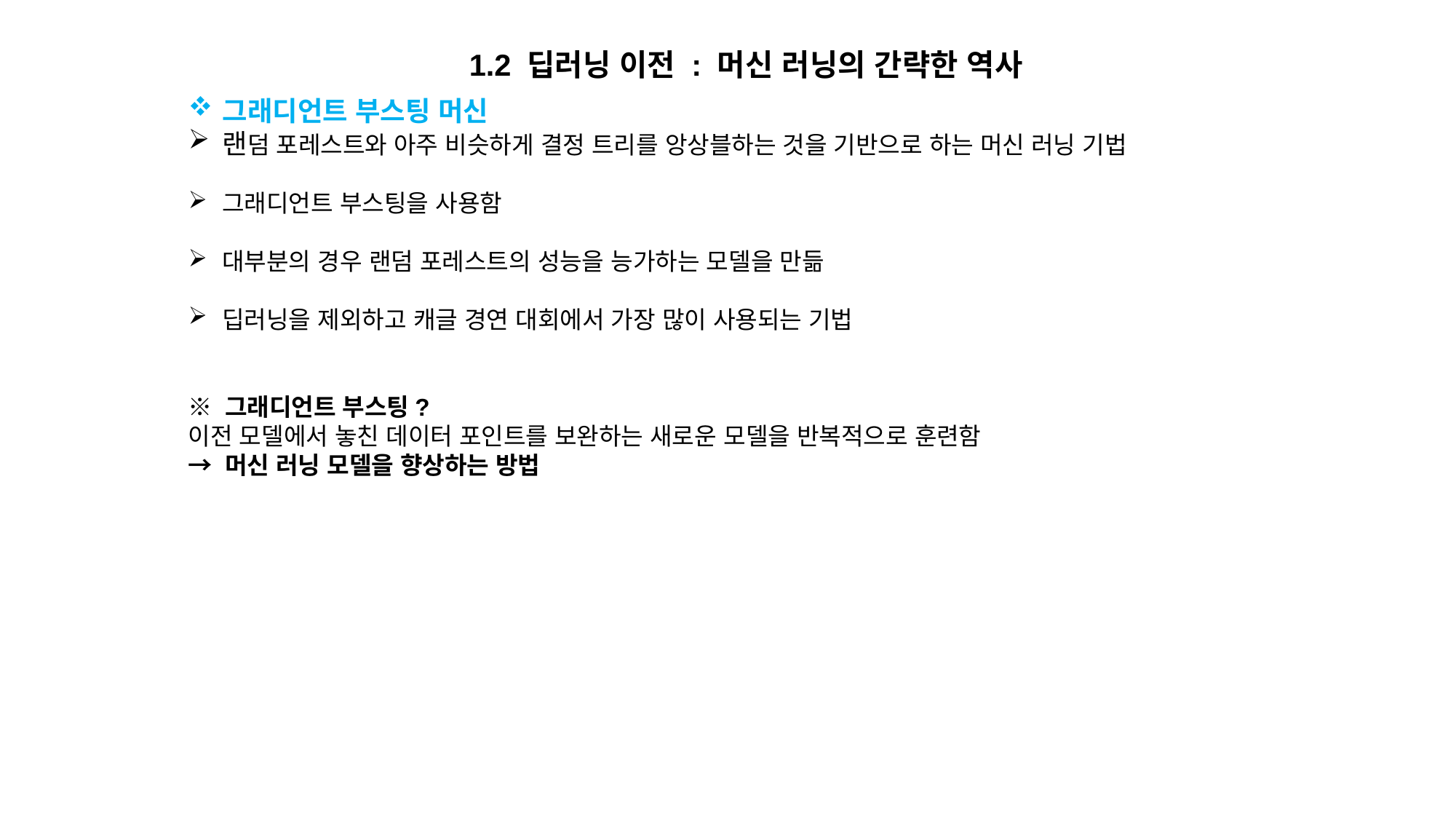

1.2 딥러닝 이전 : 머신 러닝의 간략한 역사
그래디언트 부스팅 머신
랜덤 포레스트와 아주 비슷하게 결정 트리를 앙상블하는 것을 기반으로 하는 머신 러닝 기법

그래디언트 부스팅을 사용함

대부분의 경우 랜덤 포레스트의 성능을 능가하는 모델을 만듦

딥러닝을 제외하고 캐글 경연 대회에서 가장 많이 사용되는 기법

※ 그래디언트 부스팅?
이전 모델에서 놓친 데이터 포인트를 보완하는 새로운 모델을 반복적으로 훈련함
→ 머신 러닝 모델을 향상하는 방법